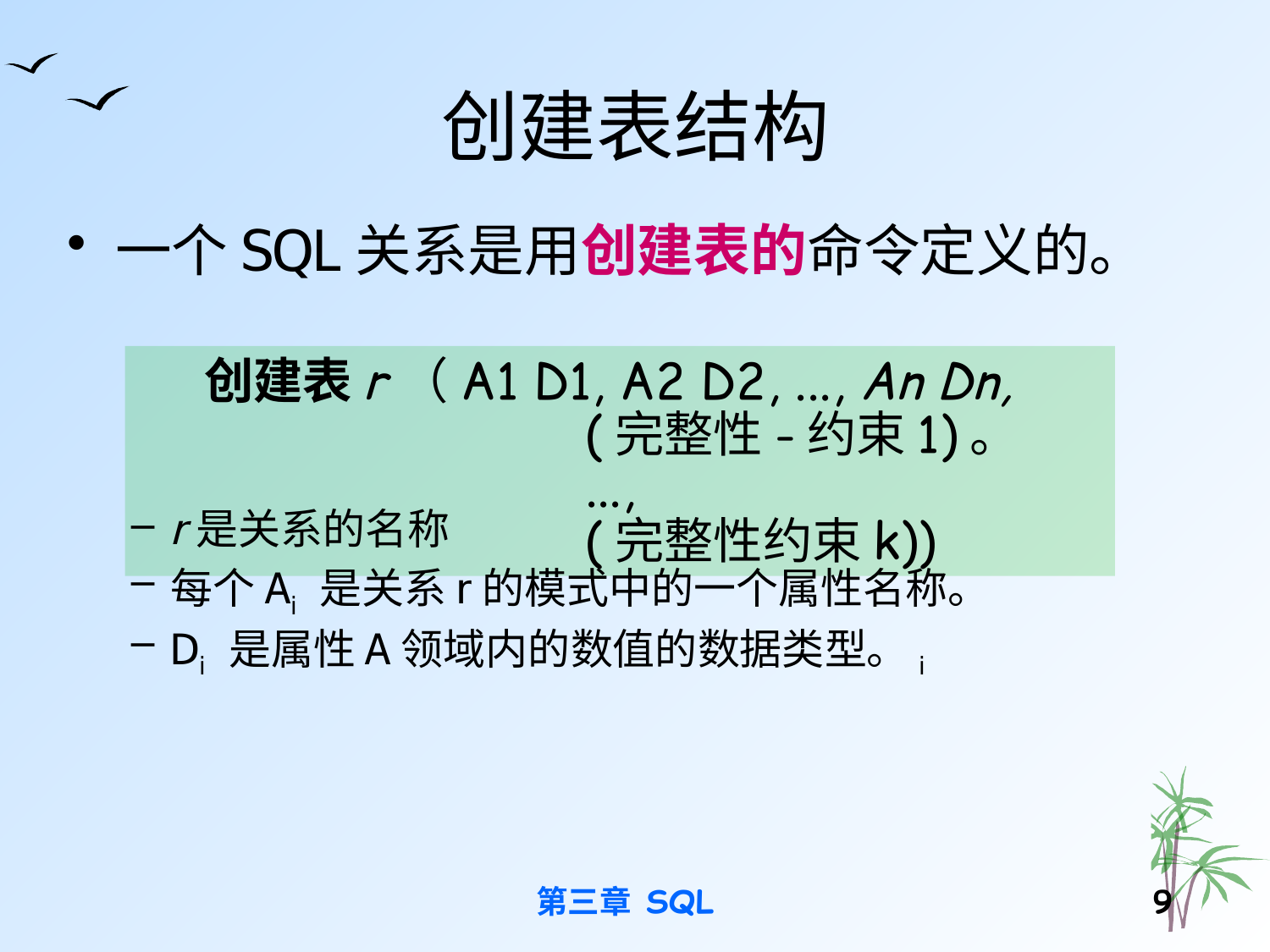

# 创建表结构
一个SQL关系是用创建表的命令定义的。

r是关系的名称
每个Ai 是关系r的模式中的一个属性名称。
Di 是属性A领域内的数值的数据类型。i

创建表r（A1 D1, A2 D2, ..., An Dn,
			(完整性-约束1)。
			...,
			(完整性约束k))
第三章 SQL
9